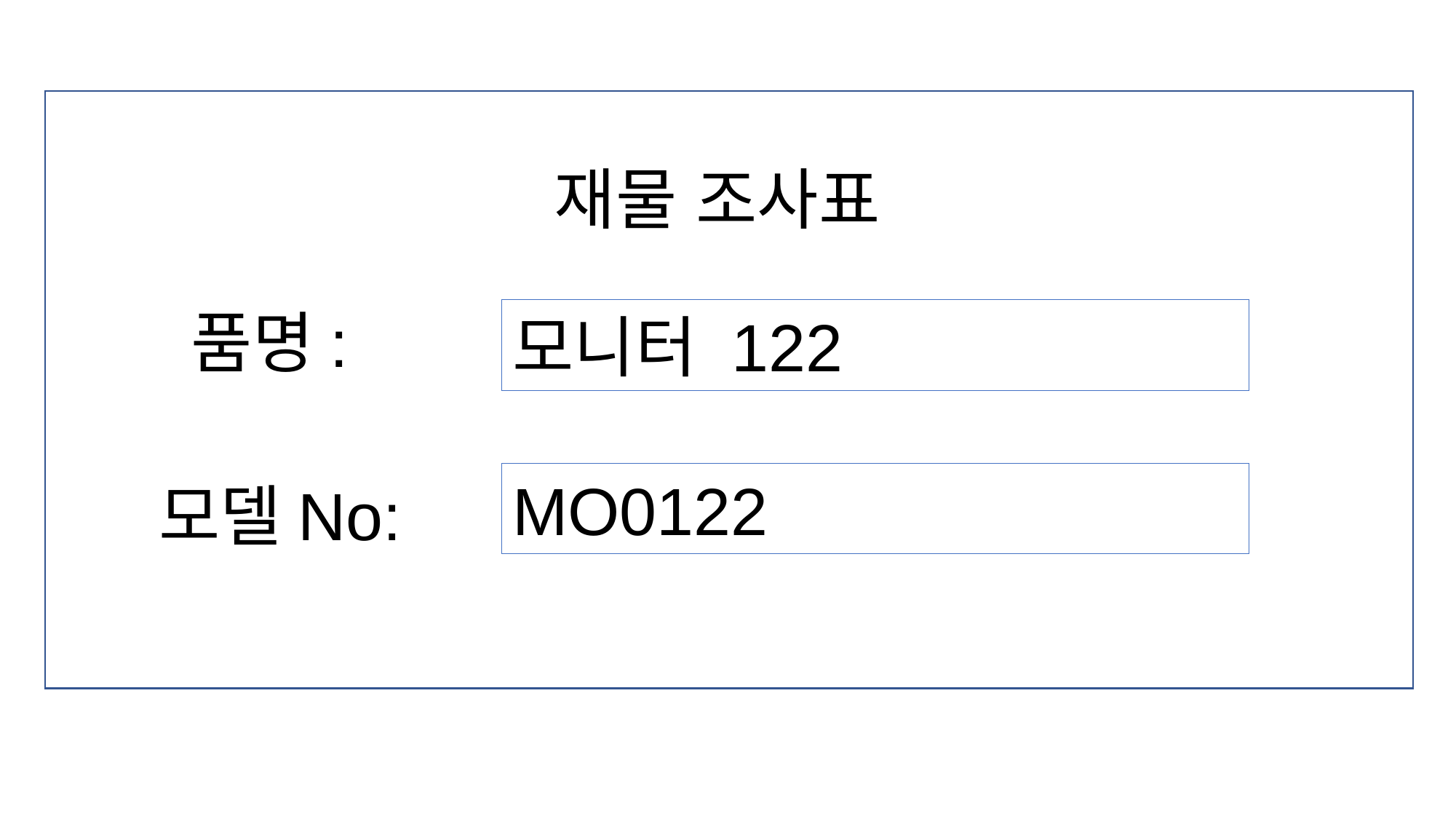

재물 조사표
품명:
모니터 122
MO0122
모델No: